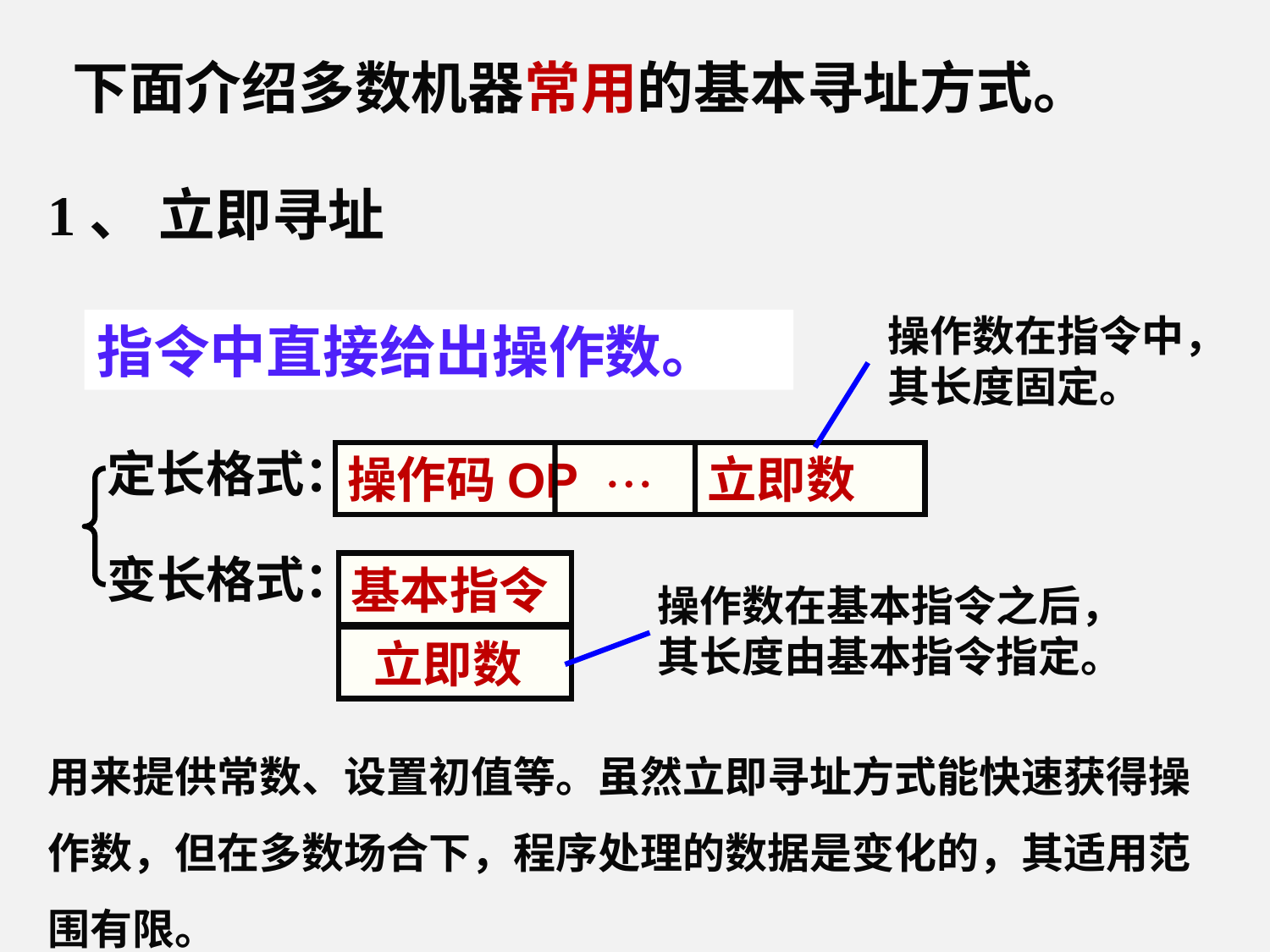

下面介绍多数机器常用的基本寻址方式。
1、 立即寻址
操作数在指令中，其长度固定。
指令中直接给出操作数。

定长格式：
操作码OP  …   立即数

变长格式：
基本指令
 立即数
操作数在基本指令之后，其长度由基本指令指定。

用来提供常数、设置初值等。虽然立即寻址方式能快速获得操作数，但在多数场合下，程序处理的数据是变化的，其适用范围有限。
67